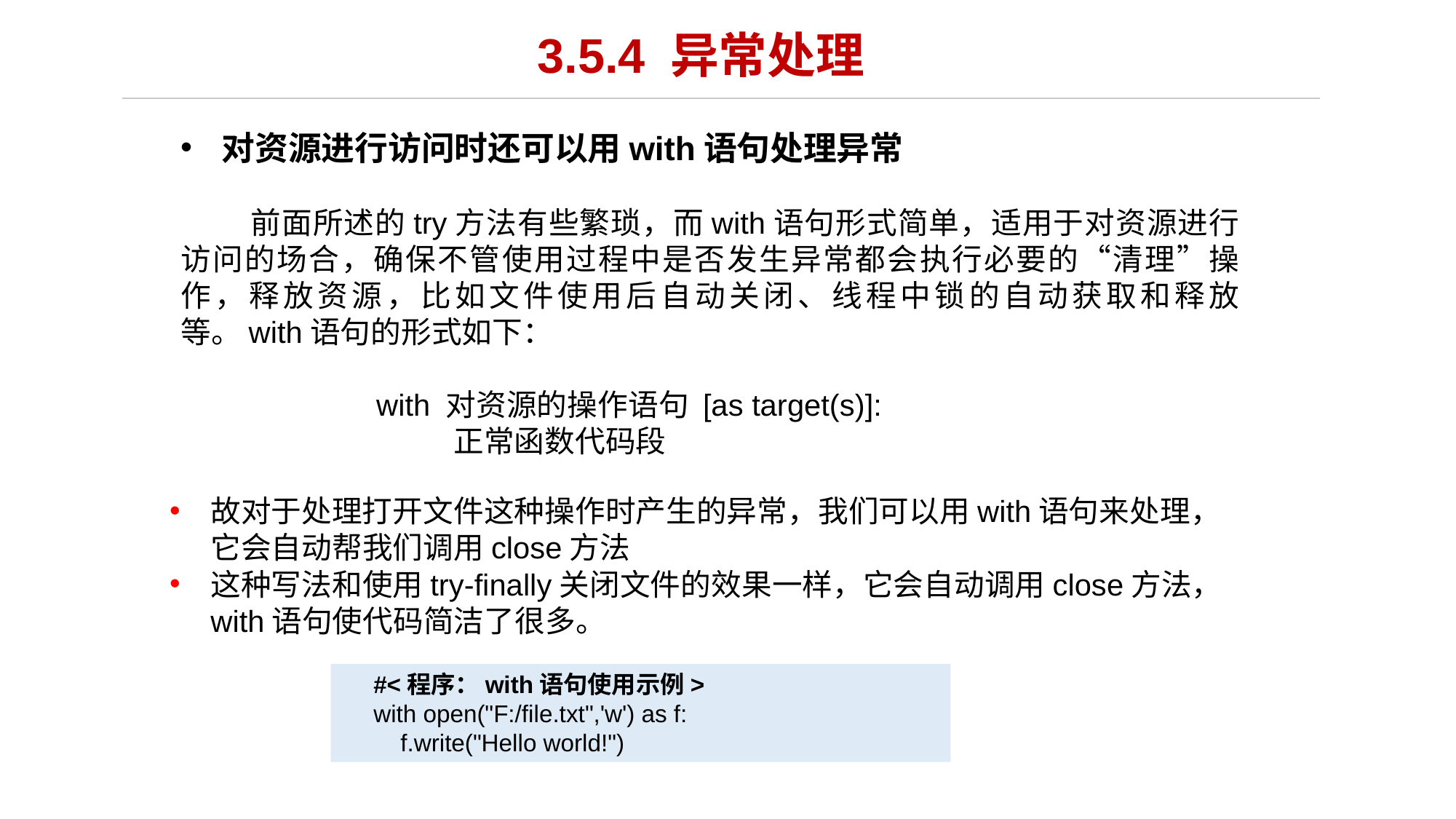

3.5.4 异常处理
对资源进行访问时还可以用with语句处理异常

    前面所述的try方法有些繁琐，而with语句形式简单，适用于对资源进行访问的场合，确保不管使用过程中是否发生异常都会执行必要的“清理”操作，释放资源，比如文件使用后自动关闭、线程中锁的自动获取和释放等。with语句的形式如下：

with 对资源的操作语句 [as target(s)]:
	正常函数代码段
故对于处理打开文件这种操作时产生的异常，我们可以用with语句来处理，它会自动帮我们调用close方法
这种写法和使用try-finally关闭文件的效果一样，它会自动调用close方法，with语句使代码简洁了很多。
#<程序：with语句使用示例>
with open("F:/file.txt",'w') as f:
    f.write("Hello world!")